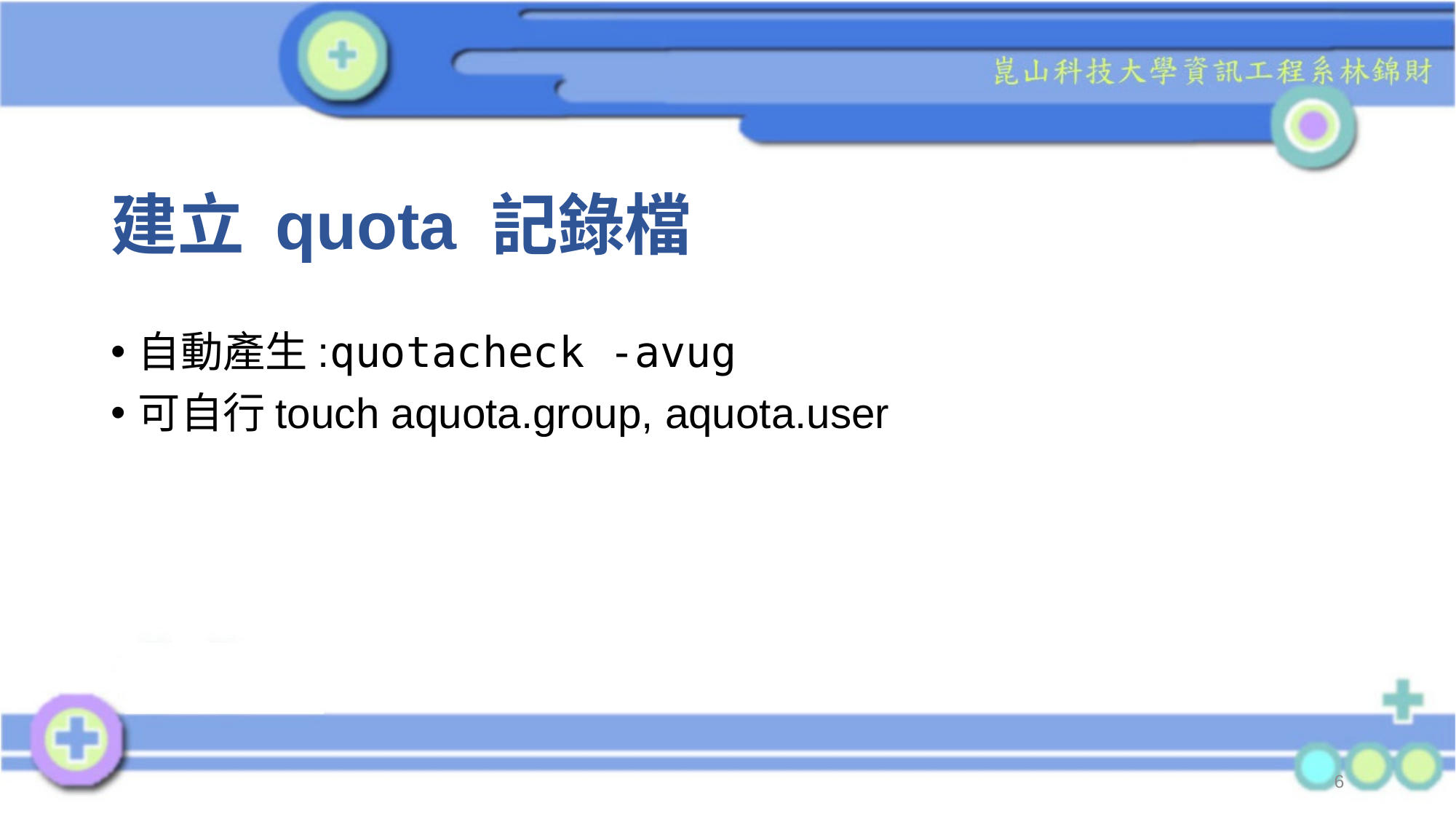

# 建立 quota 記錄檔
自動產生:quotacheck -avug
可自行touch aquota.group, aquota.user
6